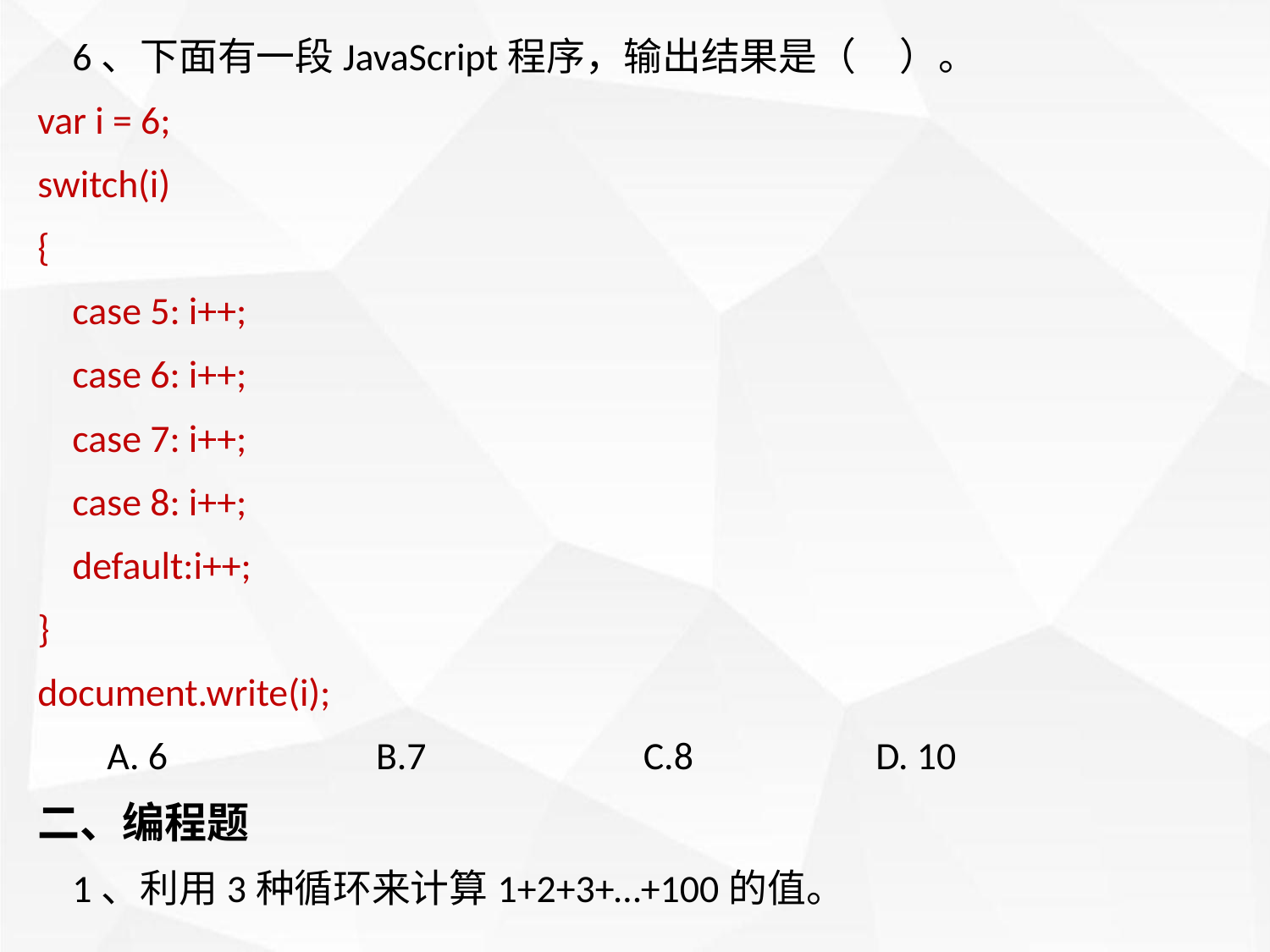

6、下面有一段JavaScript程序，输出结果是（     ）。
var i = 6;
switch(i)
{
    case 5: i++;
    case 6: i++;
    case 7: i++;
    case 8: i++;
    default:i++;
}
document.write(i);
        A. 6                        B.7                         C.8                     D. 10
二、编程题
    1、利用3种循环来计算1+2+3+…+100的值。